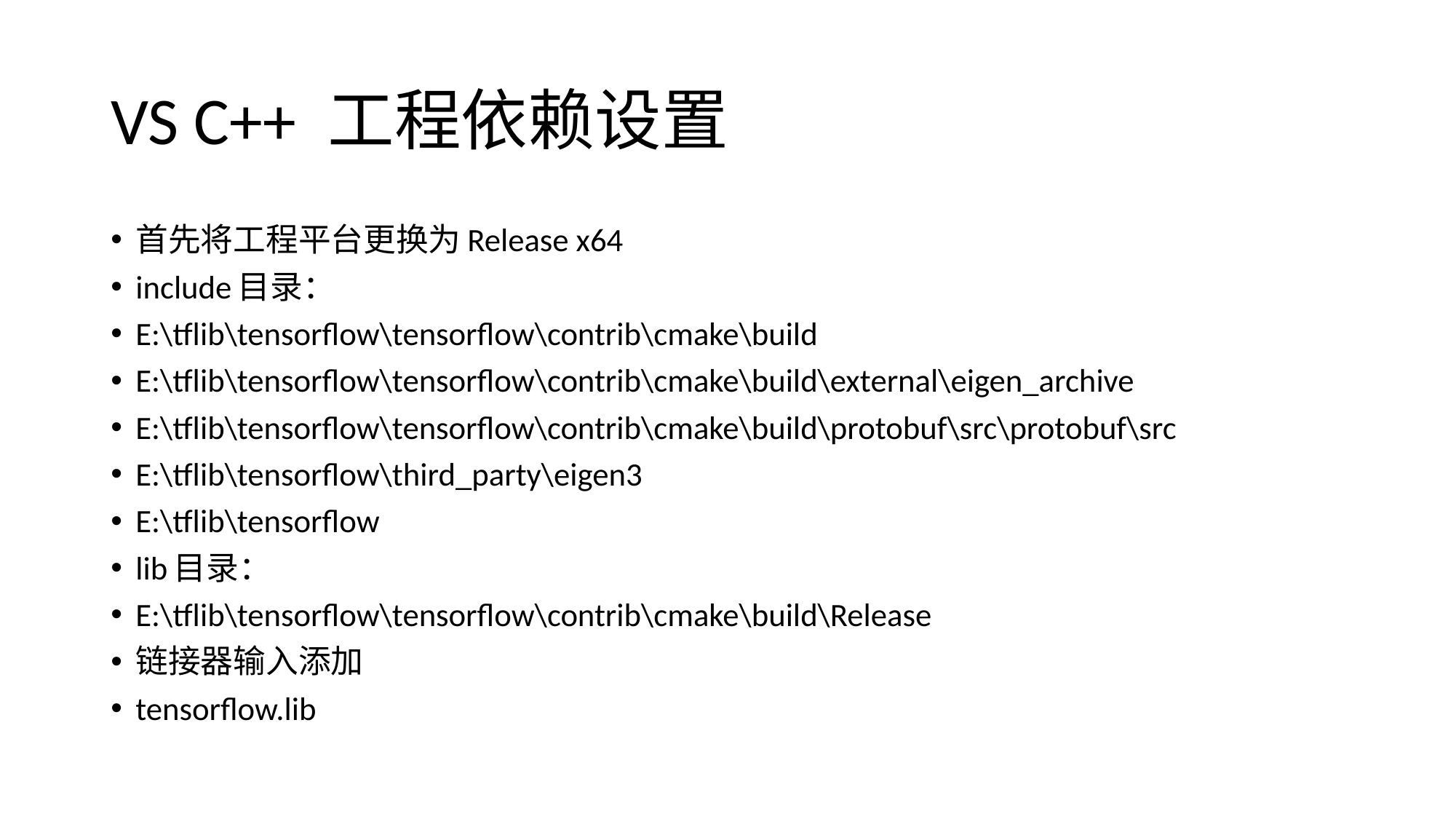

# VS C++ 工程依赖设置
首先将工程平台更换为Release x64
include目录：
E:\tflib\tensorflow\tensorflow\contrib\cmake\build
E:\tflib\tensorflow\tensorflow\contrib\cmake\build\external\eigen_archive
E:\tflib\tensorflow\tensorflow\contrib\cmake\build\protobuf\src\protobuf\src
E:\tflib\tensorflow\third_party\eigen3
E:\tflib\tensorflow
lib目录：
E:\tflib\tensorflow\tensorflow\contrib\cmake\build\Release
链接器输入添加
tensorflow.lib